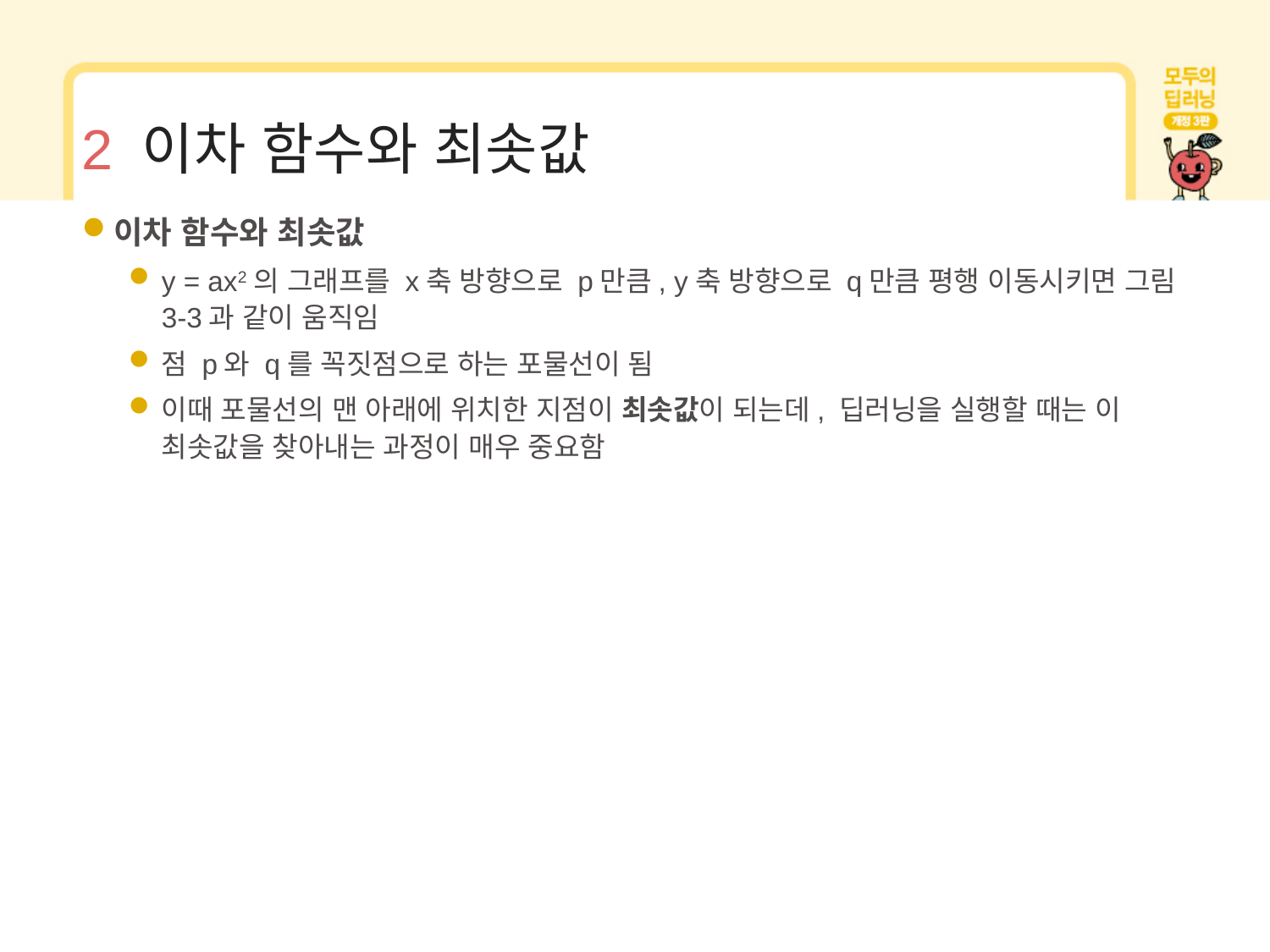

# 2 이차 함수와 최솟값
이차 함수와 최솟값
y = ax2의 그래프를 x축 방향으로 p만큼, y축 방향으로 q만큼 평행 이동시키면 그림 3-3과 같이 움직임
점 p와 q를 꼭짓점으로 하는 포물선이 됨
이때 포물선의 맨 아래에 위치한 지점이 최솟값이 되는데, 딥러닝을 실행할 때는 이 최솟값을 찾아내는 과정이 매우 중요함